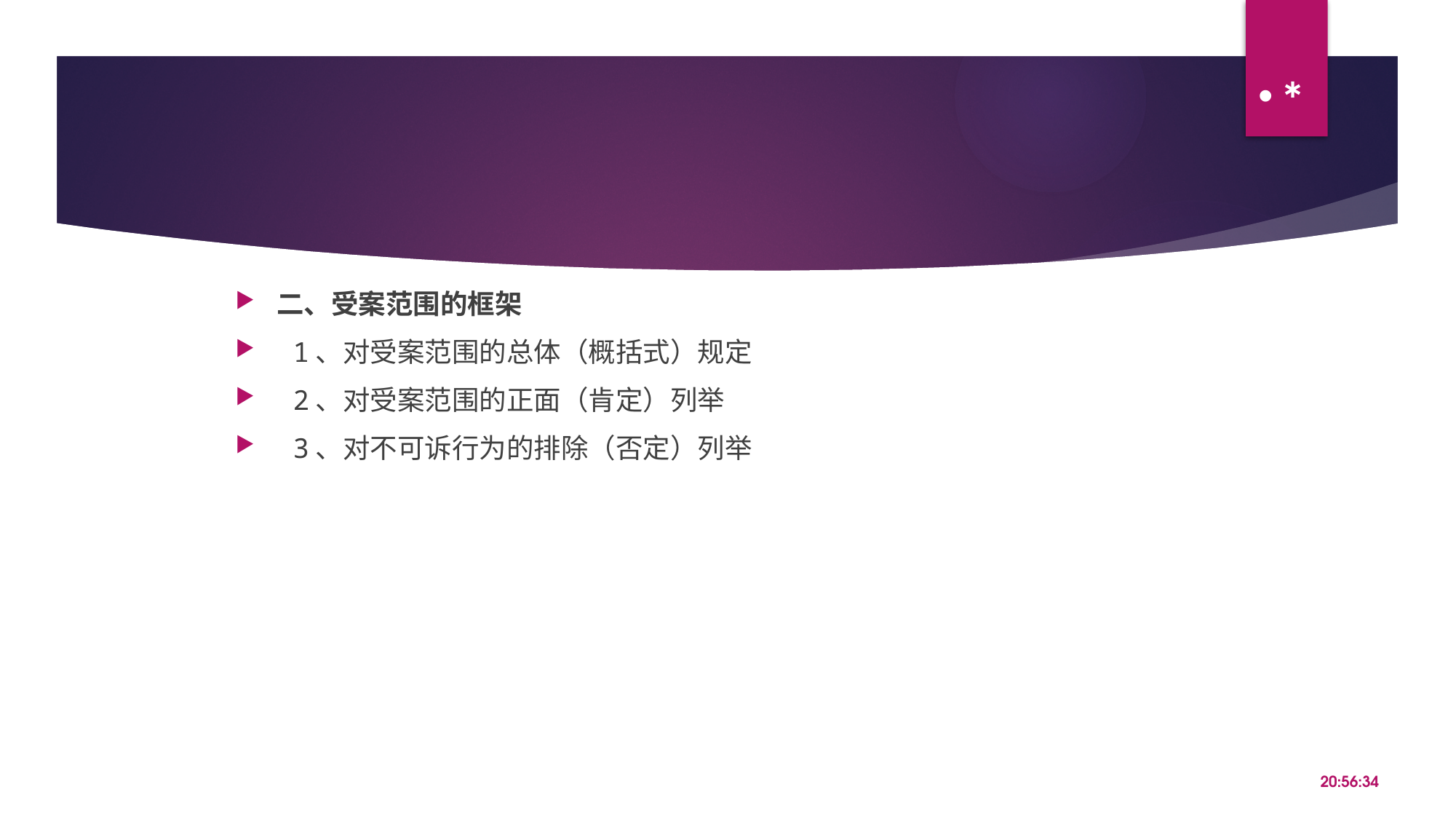

*
#
二、受案范围的框架
 1、对受案范围的总体（概括式）规定
 2、对受案范围的正面（肯定）列举
 3、对不可诉行为的排除（否定）列举

20:56:34